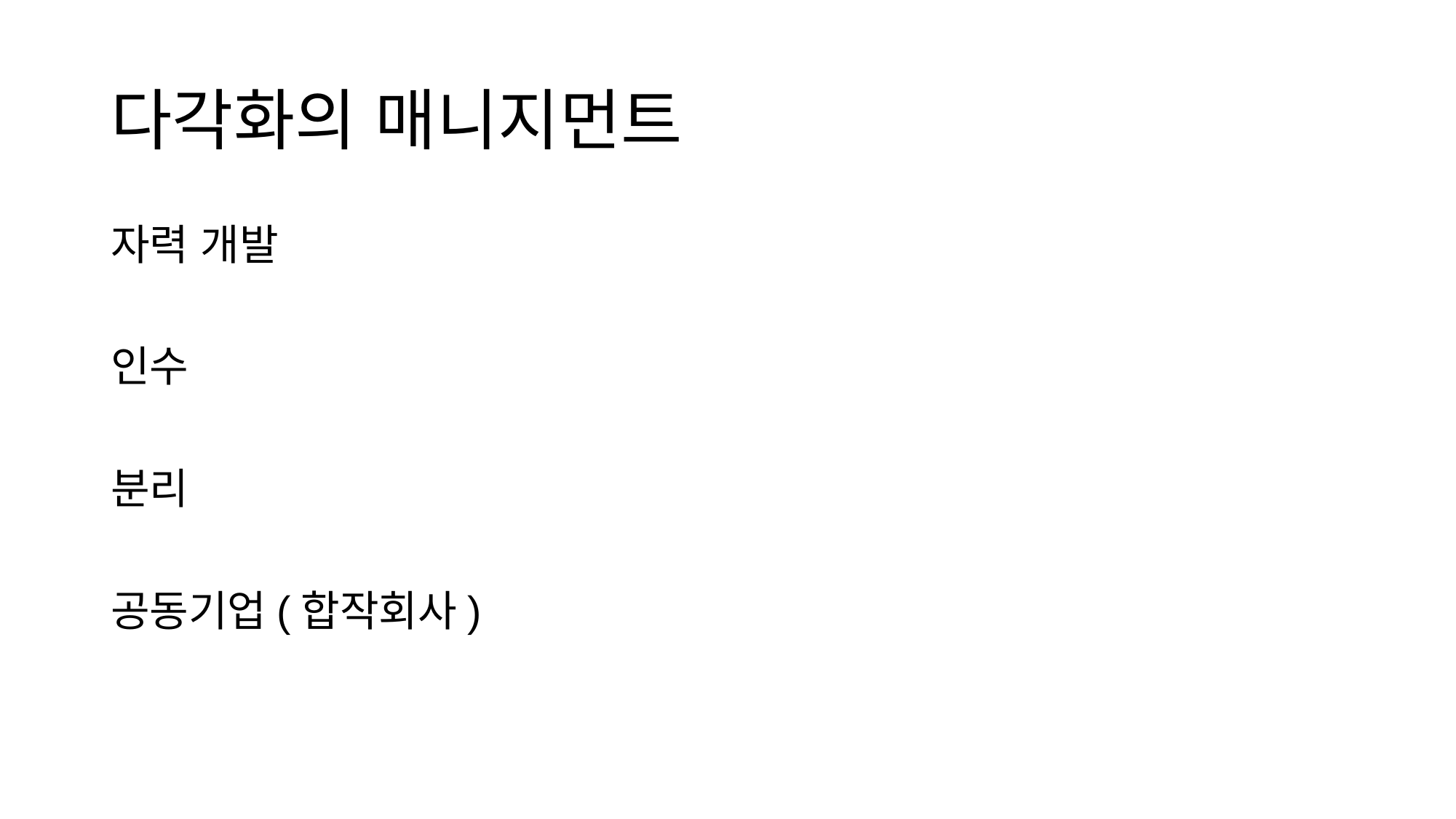

# 다각화의 매니지먼트
자력 개발

인수

분리

공동기업(합작회사)